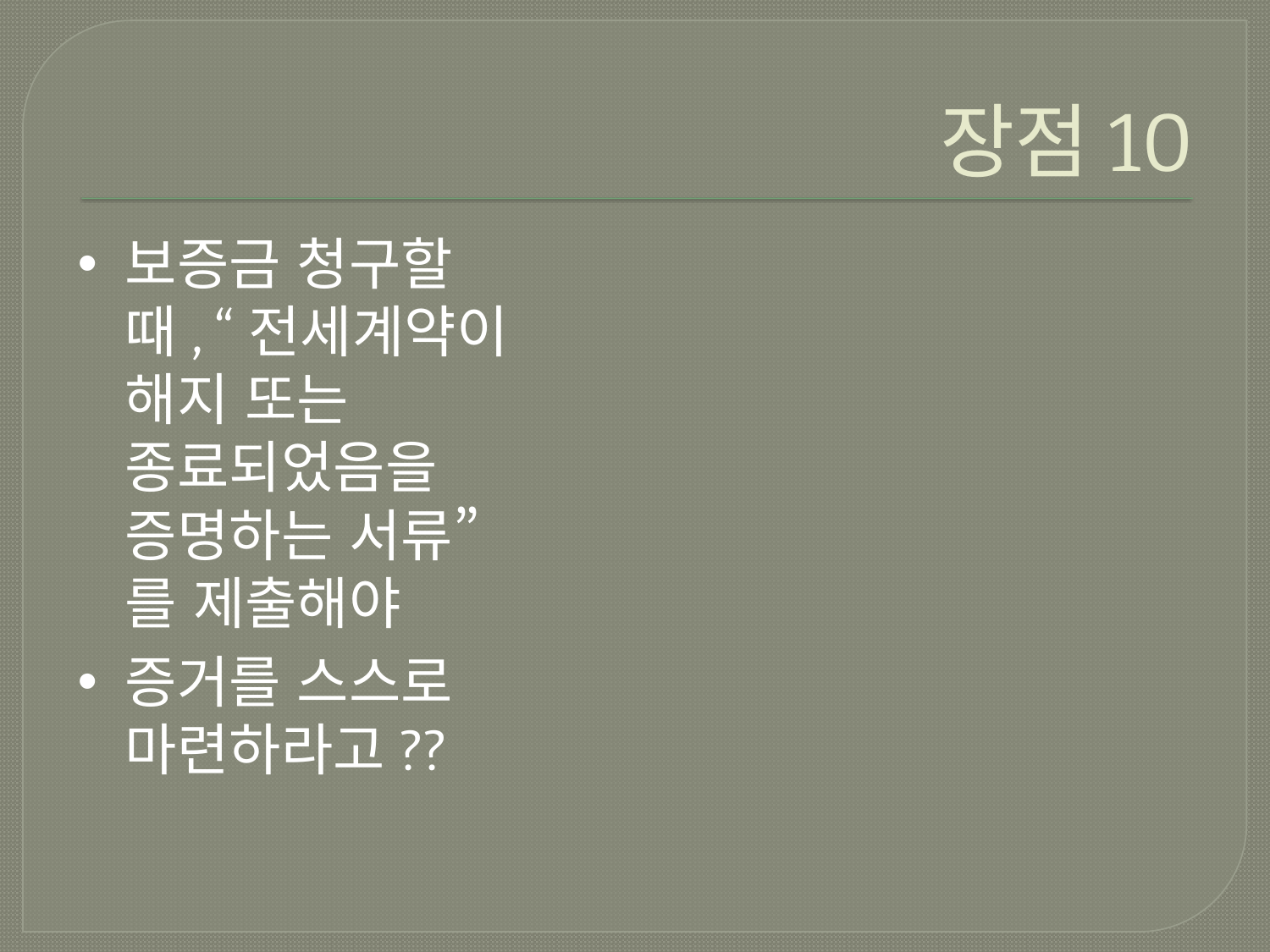

# 장점10

보증금 청구할 때, “전세계약이 해지 또는 종료되었음을 증명하는 서류”를 제출해야
증거를 스스로 마련하라고??